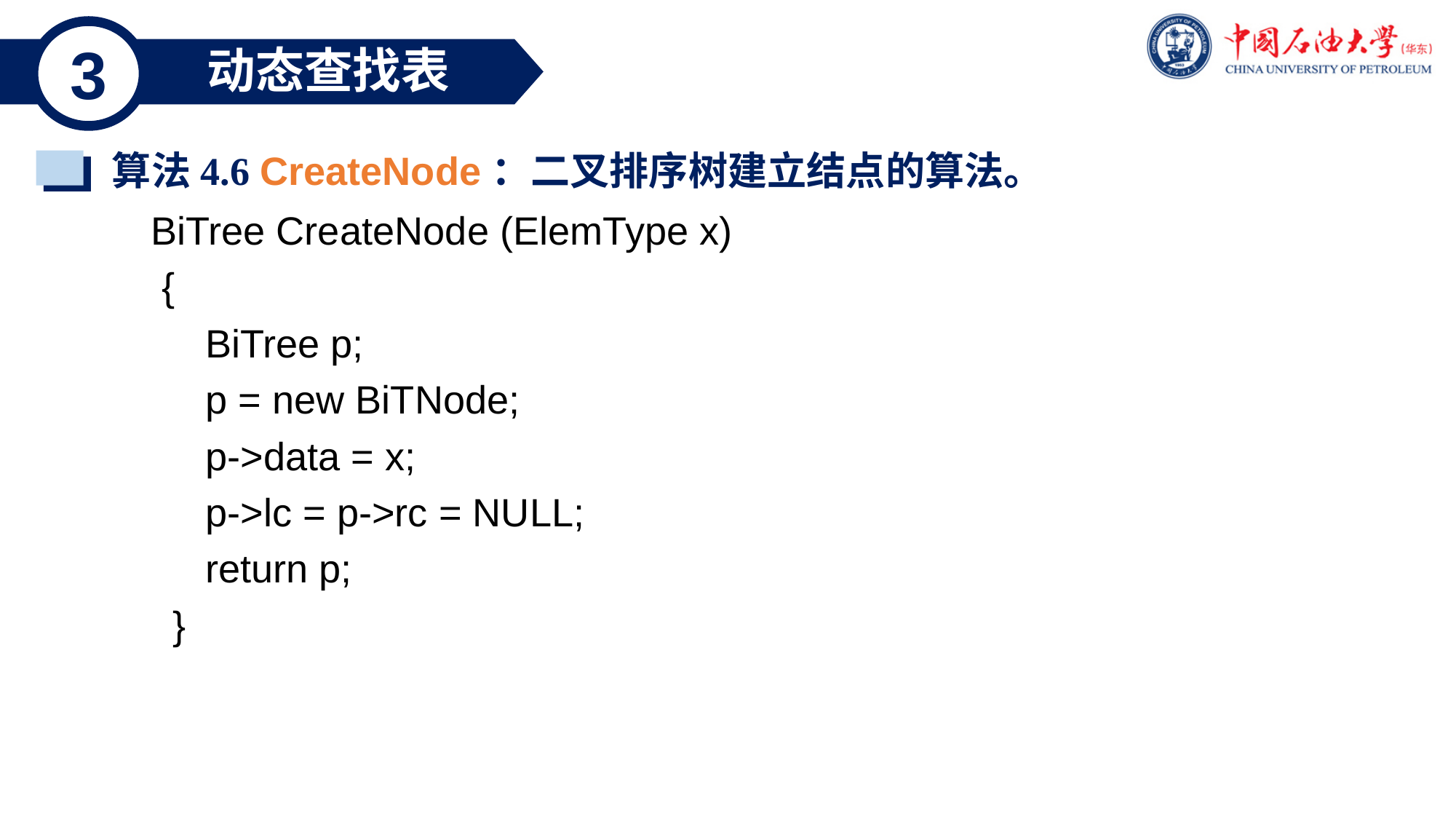

3
 动态查找表
算法4.6 CreateNode：二叉排序树建立结点的算法。

BiTree CreateNode (ElemType x)
 {
     BiTree p;
     p = new BiTNode;
     p->data = x;
     p->lc = p->rc = NULL;
     return p;
  }